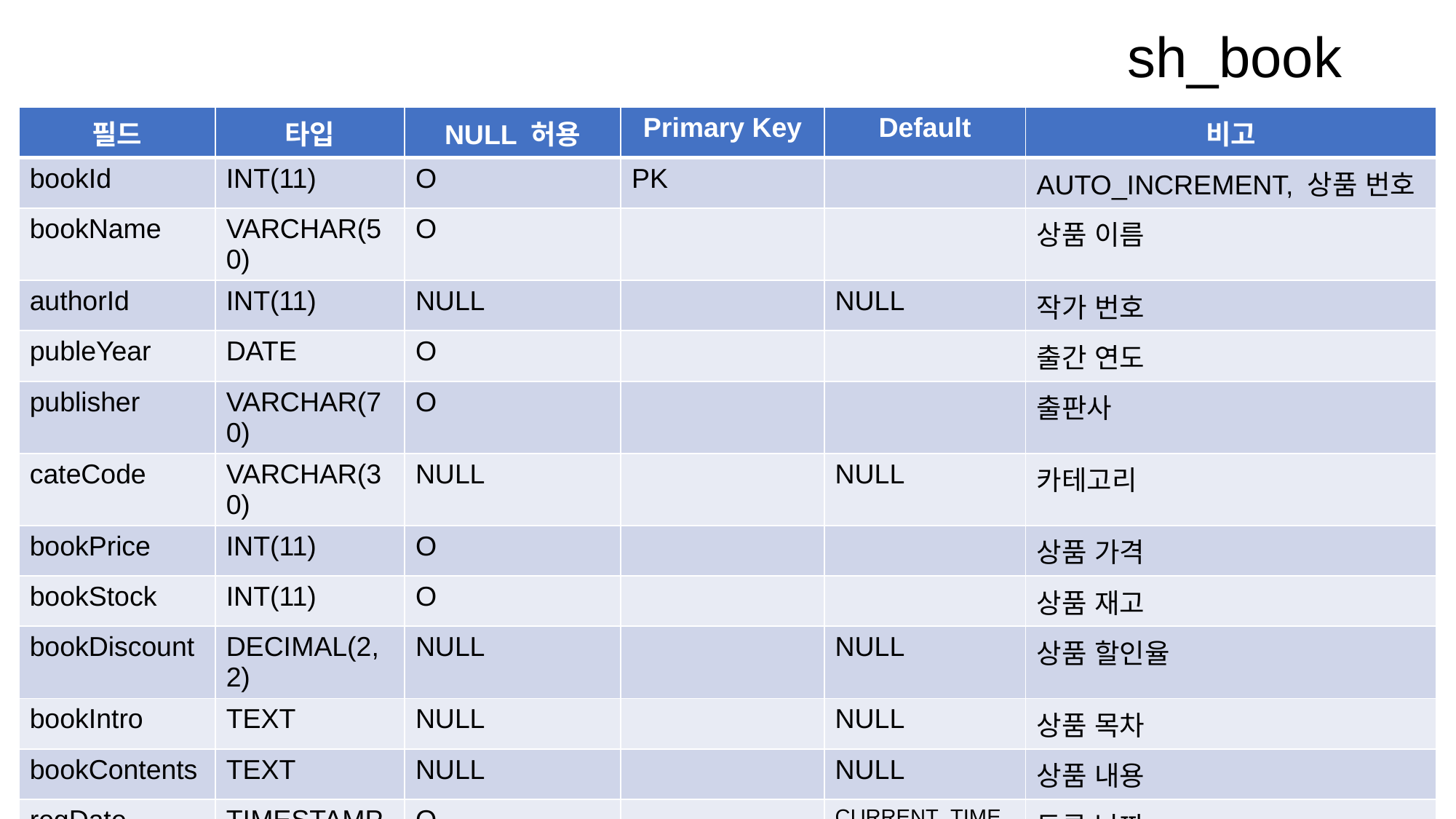

sh_book
| 필드 | 타입 | NULL 허용 | Primary Key | Default | 비고 |
| --- | --- | --- | --- | --- | --- |
| bookId | INT(11) | O | PK |  | AUTO\_INCREMENT, 상품 번호 |
| bookName | VARCHAR(50) | O |  |  | 상품 이름 |
| authorId | INT(11) | NULL |  | NULL | 작가 번호 |
| publeYear | DATE | O |  |  | 출간 연도 |
| publisher | VARCHAR(70) | O |  |  | 출판사 |
| cateCode | VARCHAR(30) | NULL |  | NULL | 카테고리 |
| bookPrice | INT(11) | O |  |  | 상품 가격 |
| bookStock | INT(11) | O |  |  | 상품 재고 |
| bookDiscount | DECIMAL(2,2) | NULL |  | NULL | 상품 할인율 |
| bookIntro | TEXT | NULL |  | NULL | 상품 목차 |
| bookContents | TEXT | NULL |  | NULL | 상품 내용 |
| regDate | TIMESTAMP | O |  | CURRENT\_TIMESTAMP | 등록 날짜 |
| updateDate | TIMESTAMP | O |  | CURRENT\_TIMESTAMP | 수정 날짜 |
| ratingAvg | DECIMAL(2,1) | O |  |  | 평균 평점 |